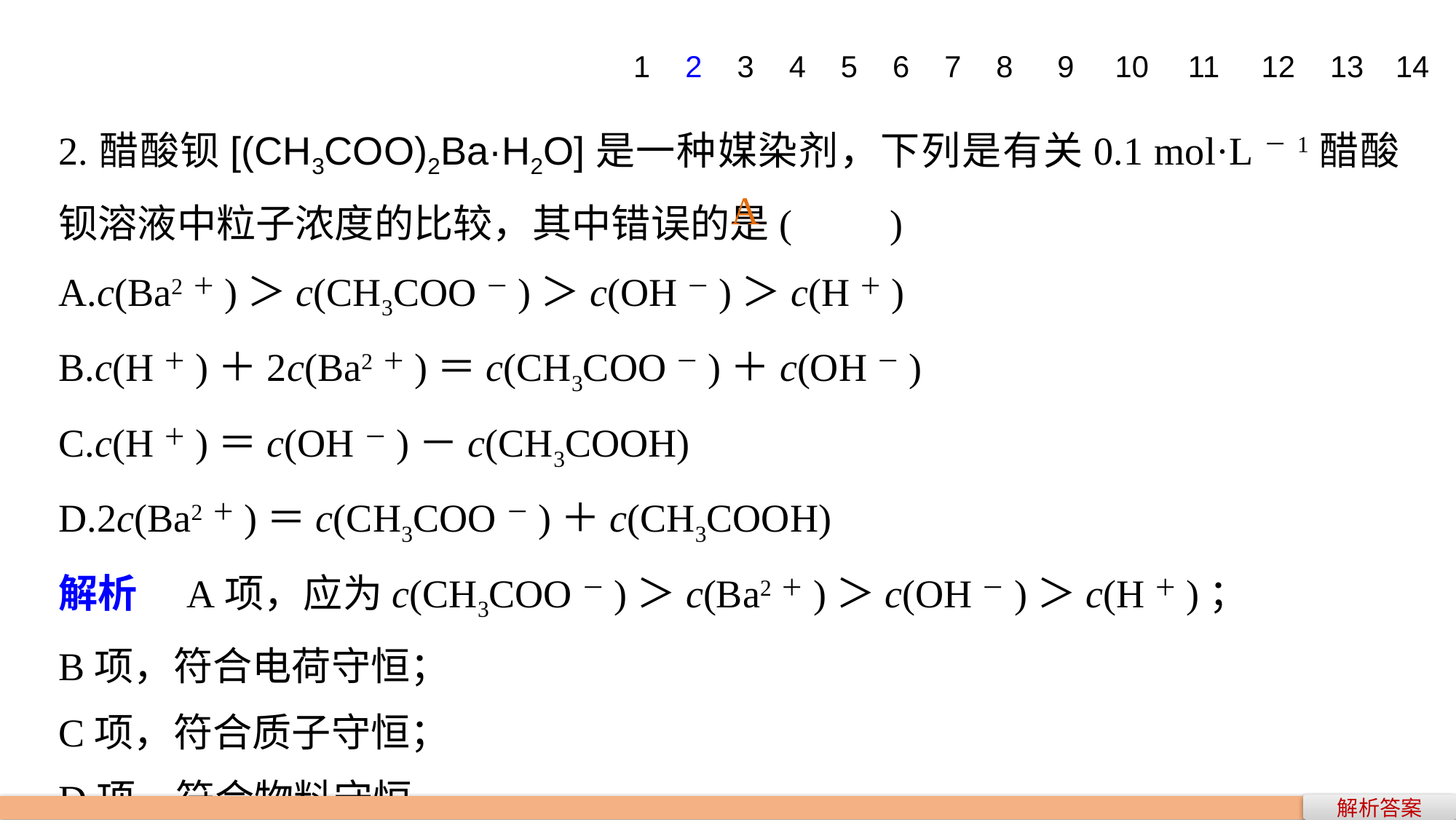

1
2
3
4
5
6
7
8
9
10
11
12
13
14
2.醋酸钡[(CH3COO)2Ba·H2O]是一种媒染剂，下列是有关0.1 mol·L－1醋酸钡溶液中粒子浓度的比较，其中错误的是(　　)
A.c(Ba2＋)＞c(CH3COO－)＞c(OH－)＞c(H＋)
B.c(H＋)＋2c(Ba2＋)＝c(CH3COO－)＋c(OH－)
C.c(H＋)＝c(OH－)－c(CH3COOH)
D.2c(Ba2＋)＝c(CH3COO－)＋c(CH3COOH)
解析　A项，应为c(CH3COO－)＞c(Ba2＋)＞c(OH－)＞c(H＋)；
B项，符合电荷守恒；
C项，符合质子守恒；
D项，符合物料守恒。
A
解析答案